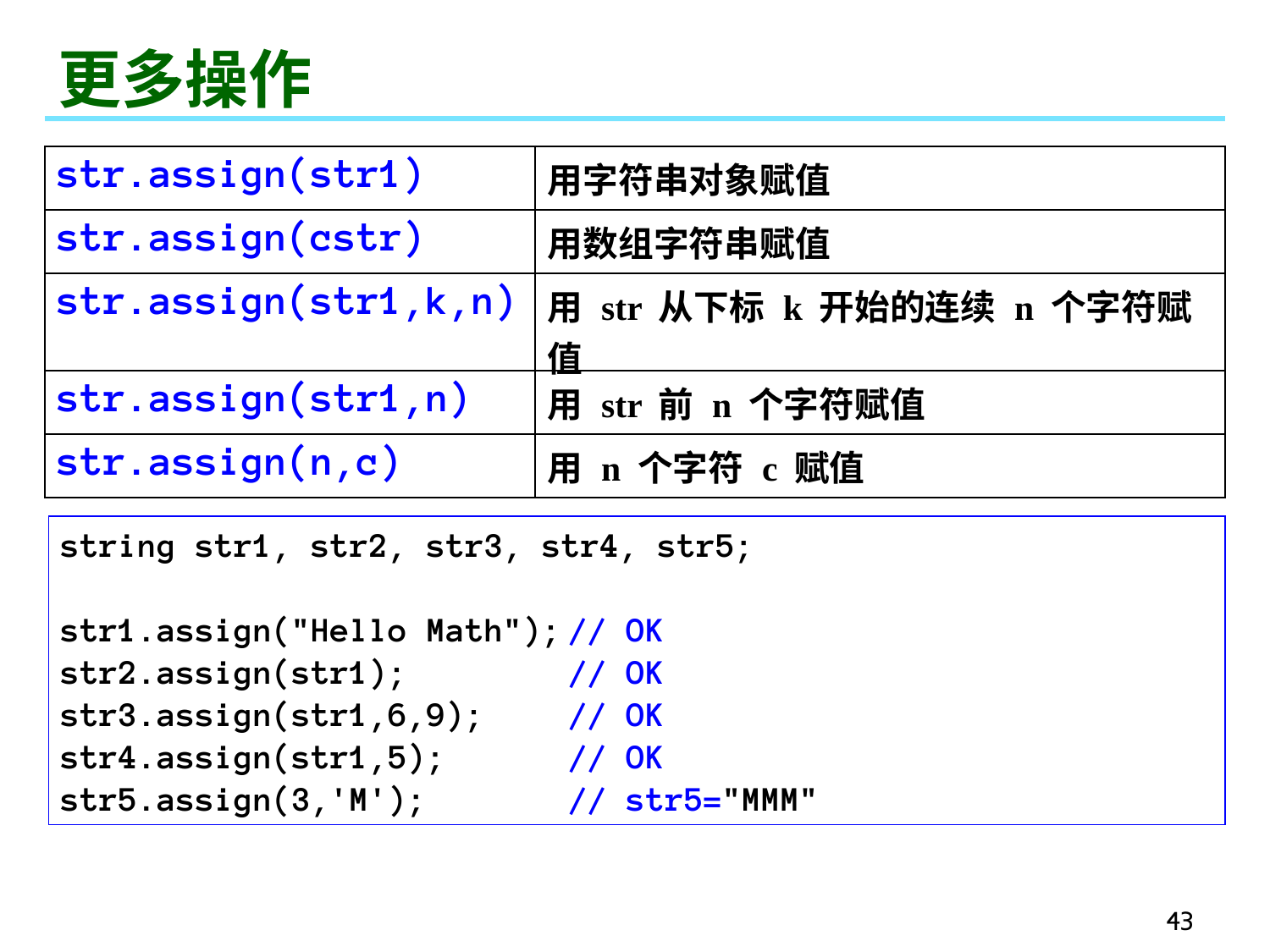

# 更多操作
| str.assign(str1) | 用字符串对象赋值 |
| --- | --- |
| str.assign(cstr) | 用数组字符串赋值 |
| str.assign(str1,k,n) | 用 str 从下标 k 开始的连续 n 个字符赋值 |
| str.assign(str1,n) | 用 str 前 n 个字符赋值 |
| str.assign(n,c) | 用 n 个字符 c 赋值 |
string str1, str2, str3, str4, str5;

str1.assign("Hello Math");	// OK
str2.assign(str1);     	// OK
str3.assign(str1,6,9);  	// OK
str4.assign(str1,5);     	// OK
str5.assign(3,'M');     	// str5="MMM"
43